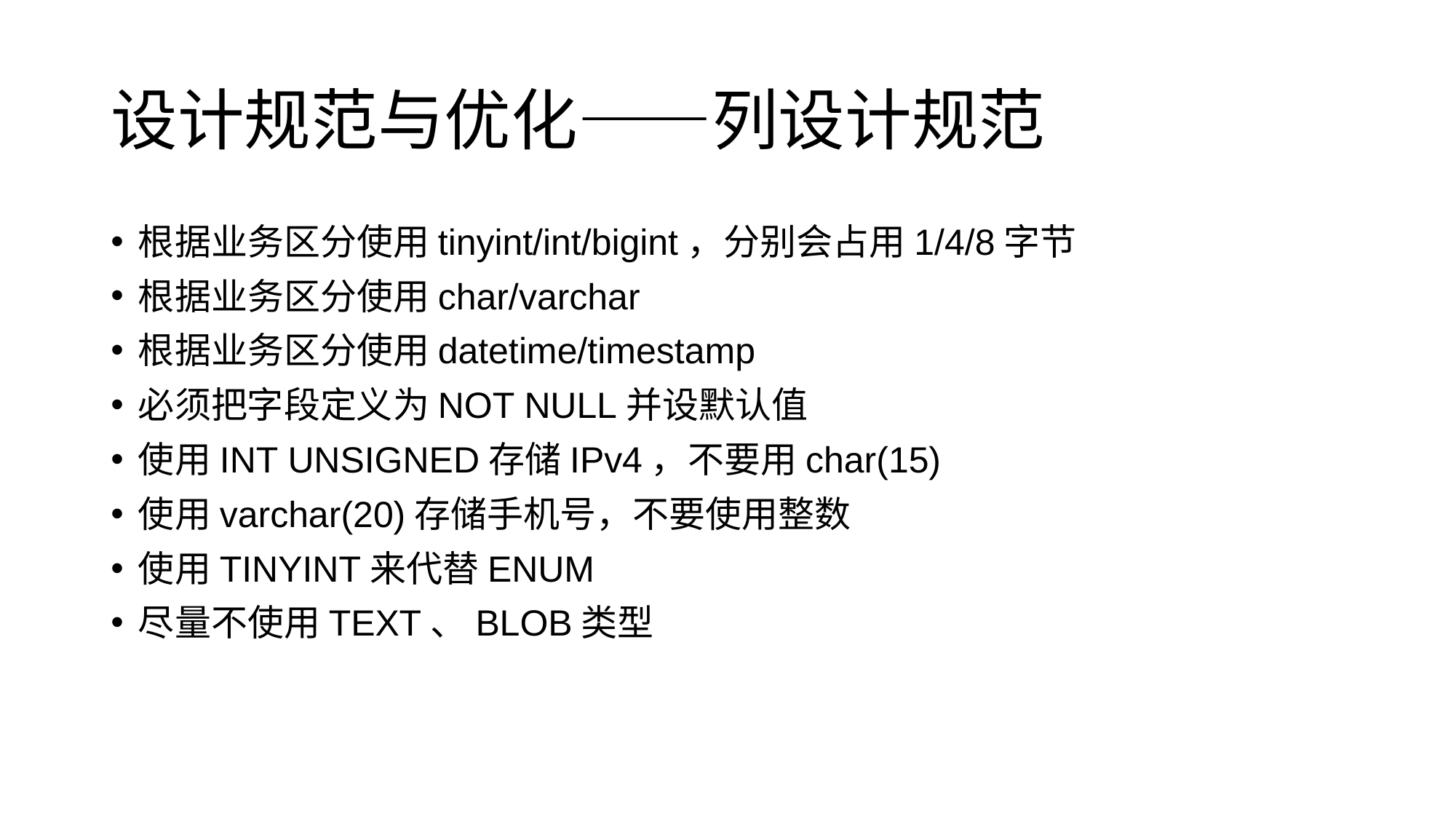

# 设计规范与优化——列设计规范
根据业务区分使用tinyint/int/bigint，分别会占用1/4/8字节
根据业务区分使用char/varchar
根据业务区分使用datetime/timestamp
必须把字段定义为NOT NULL并设默认值
使用INT UNSIGNED存储IPv4，不要用char(15)
使用varchar(20)存储手机号，不要使用整数
使用TINYINT来代替ENUM
尽量不使用TEXT、BLOB类型